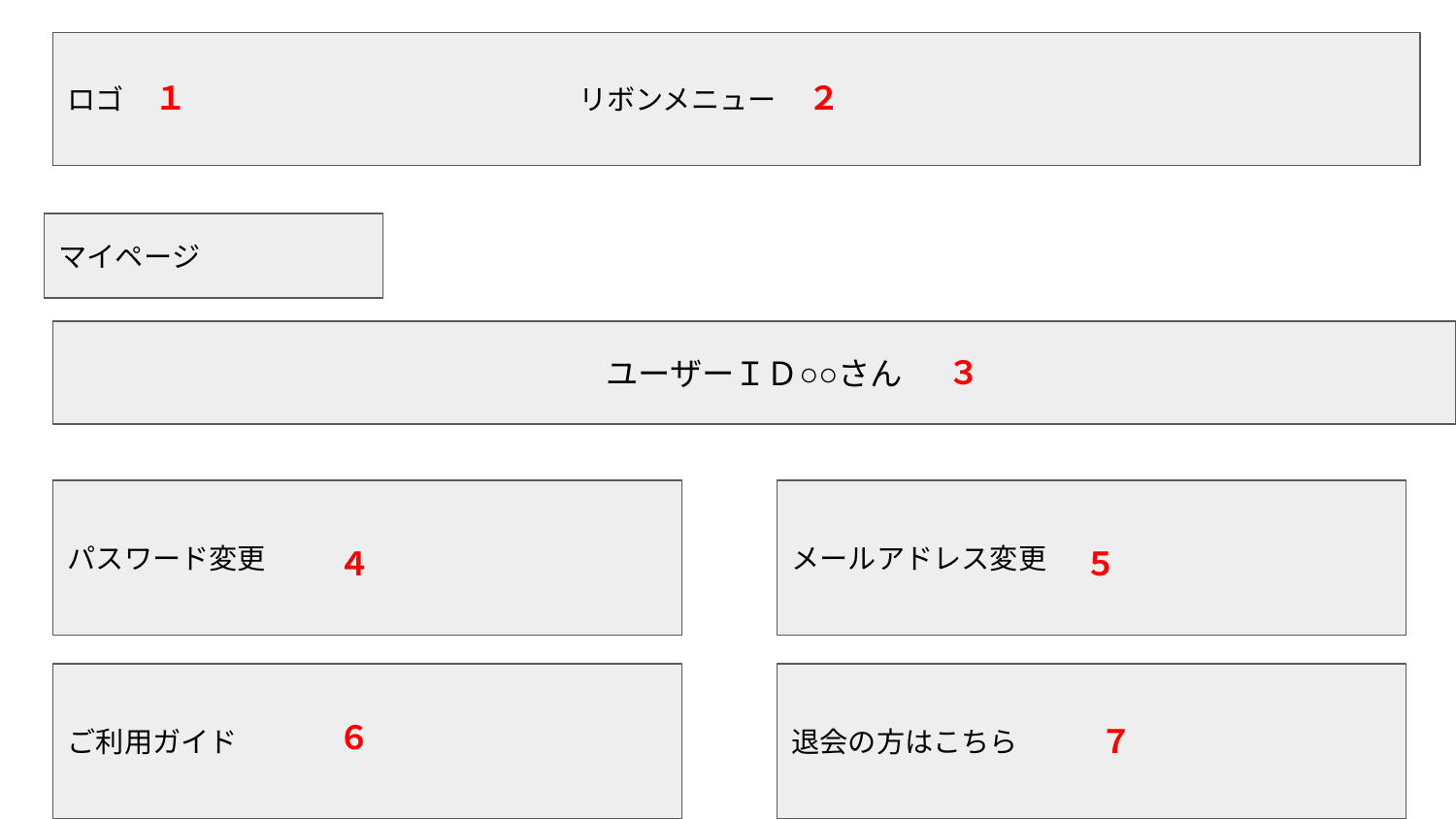

ロゴ　　　　　　　　　　　　　　　　リボンメニュー
１
２
マイページ
ユーザーＩＤ○○さん
３
パスワード変更
メールアドレス変更
４
５

ご利用ガイド
退会の方はこちら
６
７